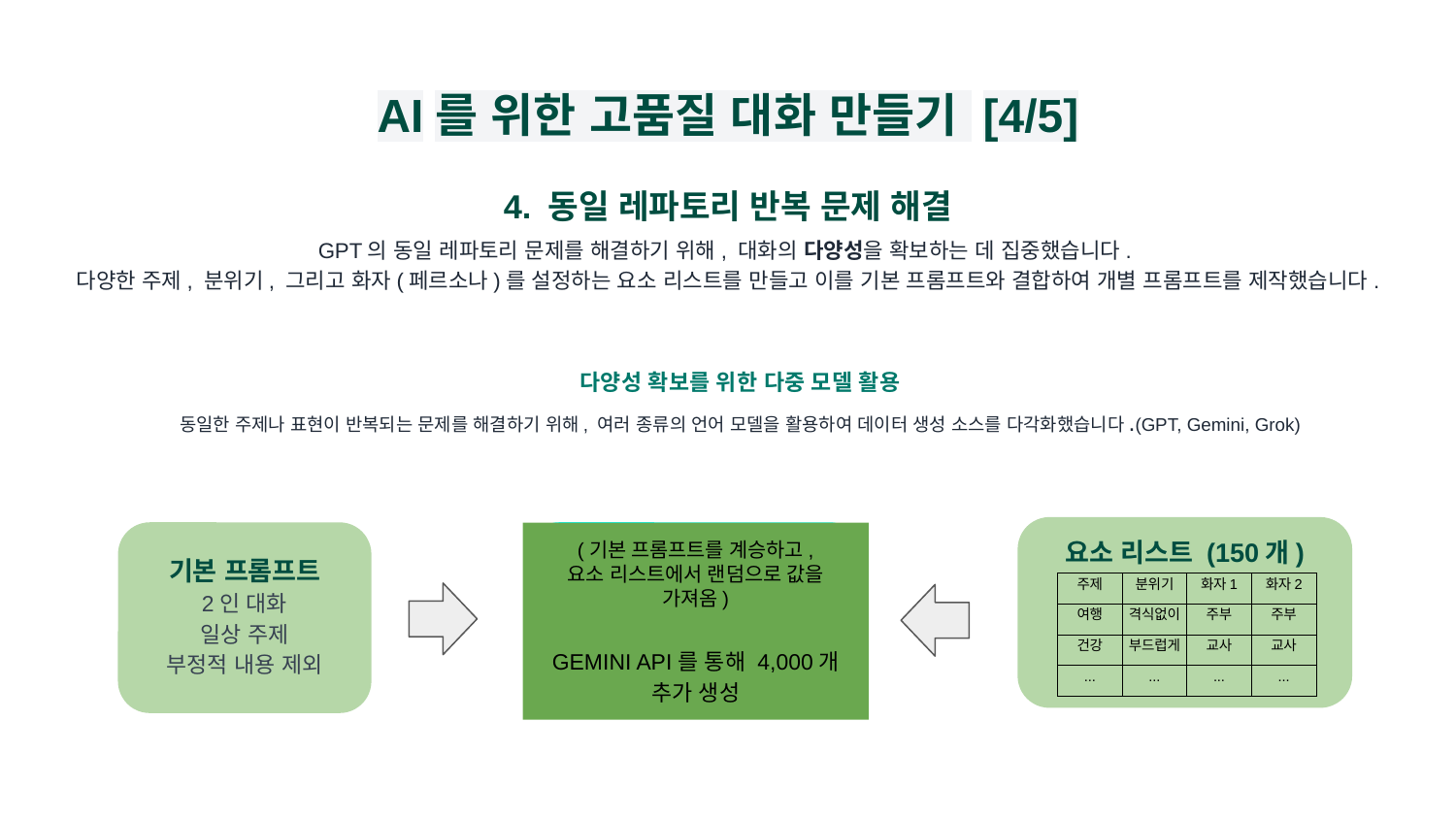

# AI를 위한 고품질 대화 만들기 [4/5]

4. 동일 레파토리 반복 문제 해결
GPT의 동일 레파토리 문제를 해결하기 위해, 대화의 다양성을 확보하는 데 집중했습니다.
다양한 주제, 분위기, 그리고 화자(페르소나)를 설정하는 요소 리스트를 만들고 이를 기본 프롬프트와 결합하여 개별 프롬프트를 제작했습니다.
다양성 확보를 위한 다중 모델 활용
동일한 주제나 표현이 반복되는 문제를 해결하기 위해, 여러 종류의 언어 모델을 활용하여 데이터 생성 소스를 다각화했습니다.(GPT, Gemini, Grok)

요소 리스트 (150개)

(기본 프롬프트를 계승하고,
요소 리스트에서 랜덤으로 값을 가져옴)

GEMINI API를 통해 4,000개 추가 생성
기본 프롬프트
2인 대화
일상 주제
부정적 내용 제외
| 주제 | 분위기 | 화자1 | 화자2 |
| --- | --- | --- | --- |
| 여행 | 격식없이 | 주부 | 주부 |
| 건강 | 부드럽게 | 교사 | 교사 |
| ... | ... | ... | ... |